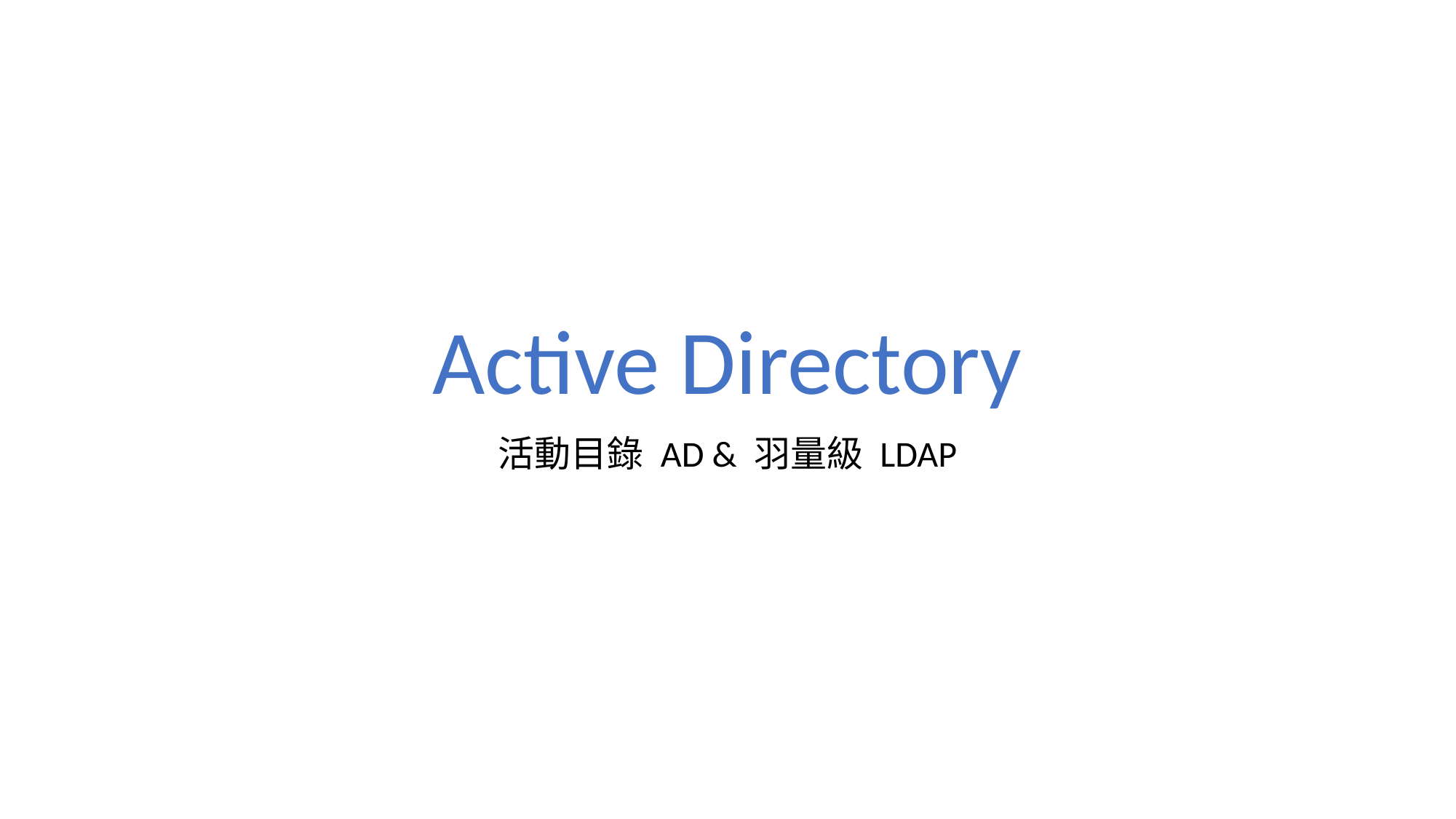

# Active Directory
活動目錄 AD & 羽量級 LDAP